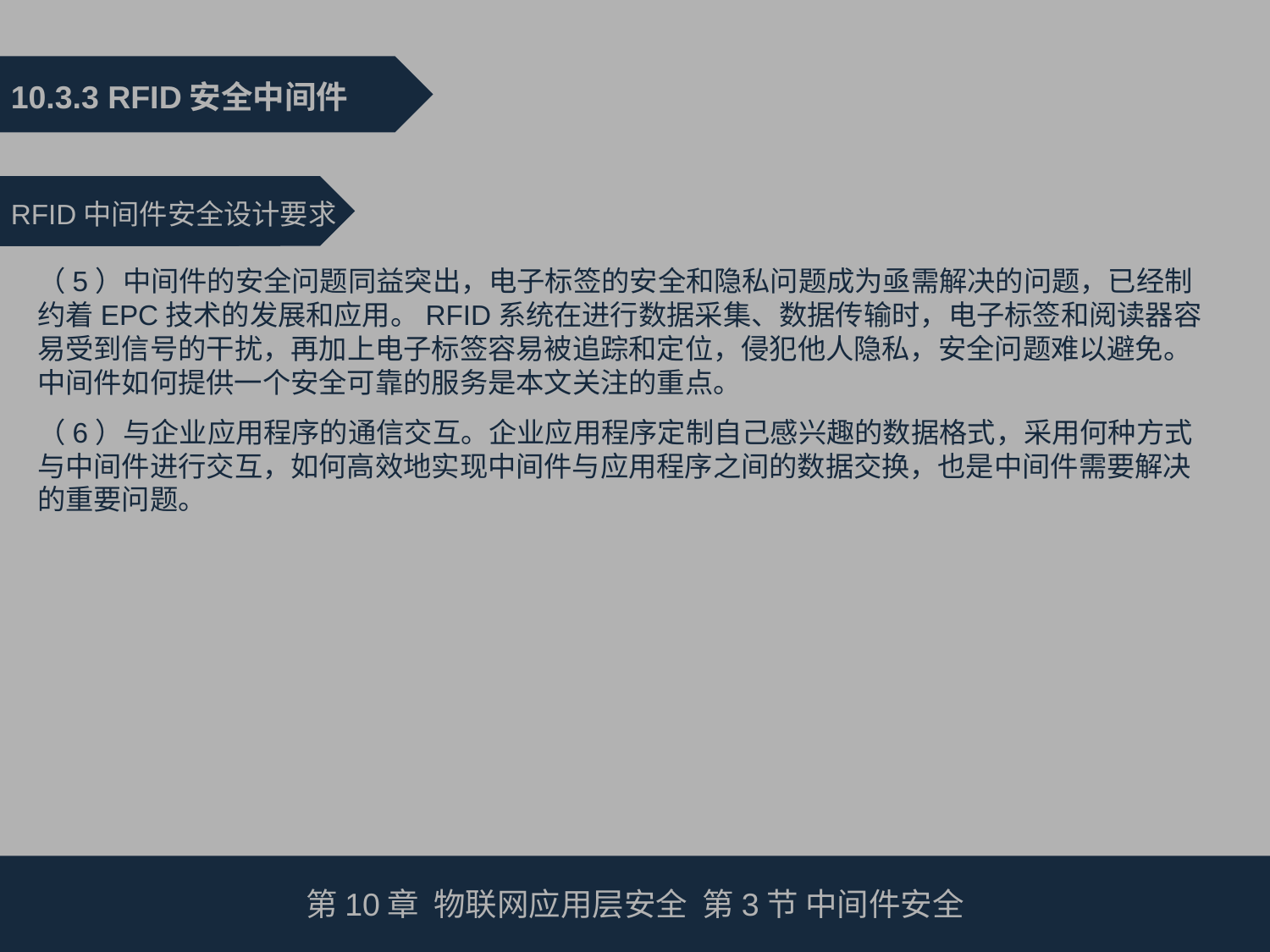

10.3.3 RFID安全中间件

RFID中间件安全设计要求
（5）中间件的安全问题同益突出，电子标签的安全和隐私问题成为亟需解决的问题，已经制约着EPC技术的发展和应用。RFID系统在进行数据采集、数据传输时，电子标签和阅读器容易受到信号的干扰，再加上电子标签容易被追踪和定位，侵犯他人隐私，安全问题难以避免。中间件如何提供一个安全可靠的服务是本文关注的重点。
（6）与企业应用程序的通信交互。企业应用程序定制自己感兴趣的数据格式，采用何种方式与中间件进行交互，如何高效地实现中间件与应用程序之间的数据交换，也是中间件需要解决的重要问题。